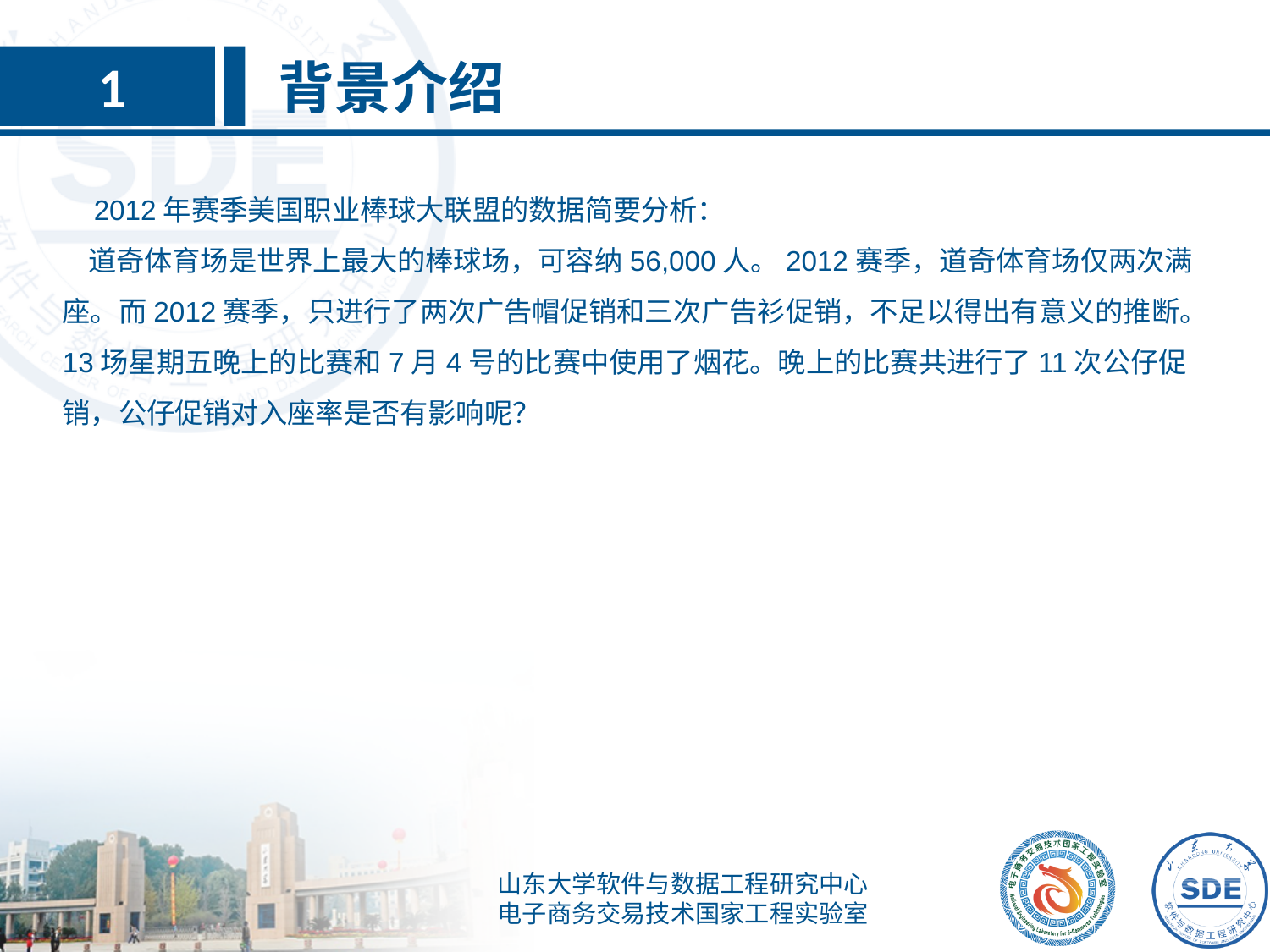

背景介绍
1
    2012年赛季美国职业棒球大联盟的数据简要分析：
   道奇体育场是世界上最大的棒球场，可容纳56,000人。2012赛季，道奇体育场仅两次满座。而2012赛季，只进行了两次广告帽促销和三次广告衫促销，不足以得出有意义的推断。13场星期五晚上的比赛和7月4号的比赛中使用了烟花。晚上的比赛共进行了11次公仔促销，公仔促销对入座率是否有影响呢？